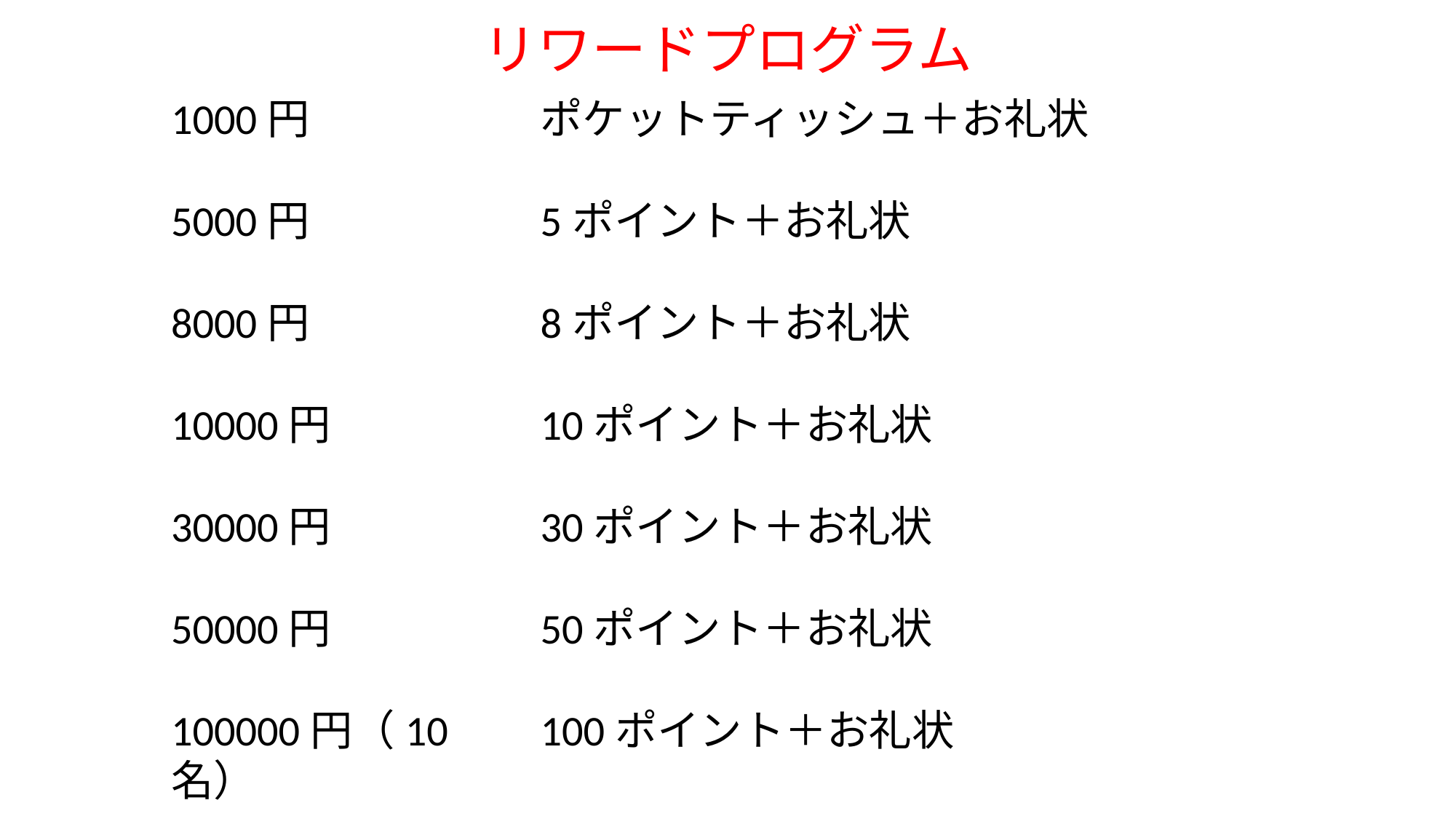

リワードプログラム
1000円

5000円

8000円

10000円

30000円

50000円

100000円（10名）
ポケットティッシュ＋お礼状

5ポイント＋お礼状

8ポイント＋お礼状

10ポイント＋お礼状

30ポイント＋お礼状

50ポイント＋お礼状

100ポイント＋お礼状